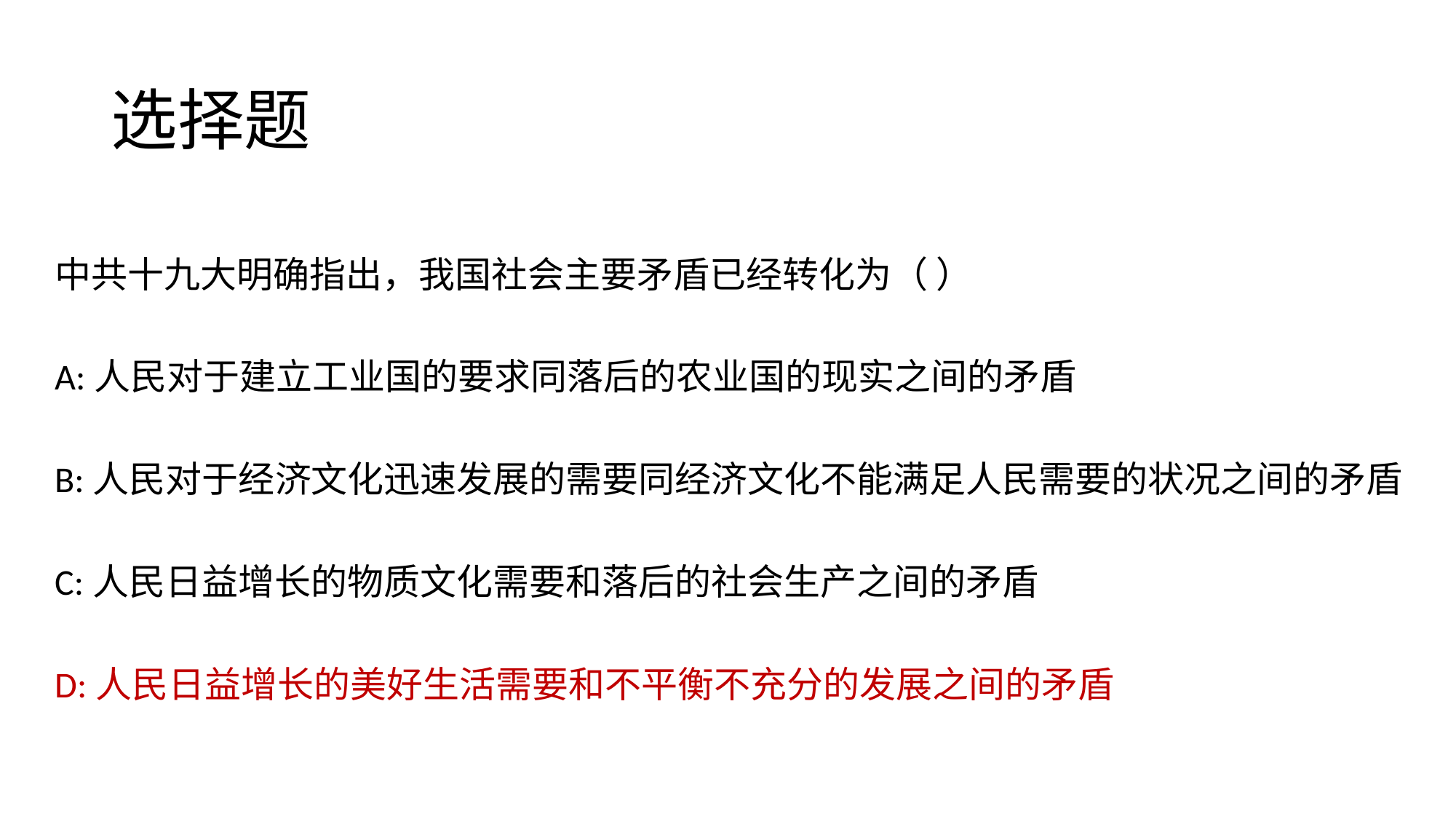

# 选择题
中共十九大明确指出，我国社会主要矛盾已经转化为（ ）
A:人民对于建立工业国的要求同落后的农业国的现实之间的矛盾
B:人民对于经济文化迅速发展的需要同经济文化不能满足人民需要的状况之间的矛盾
C:人民日益增长的物质文化需要和落后的社会生产之间的矛盾
D:人民日益增长的美好生活需要和不平衡不充分的发展之间的矛盾